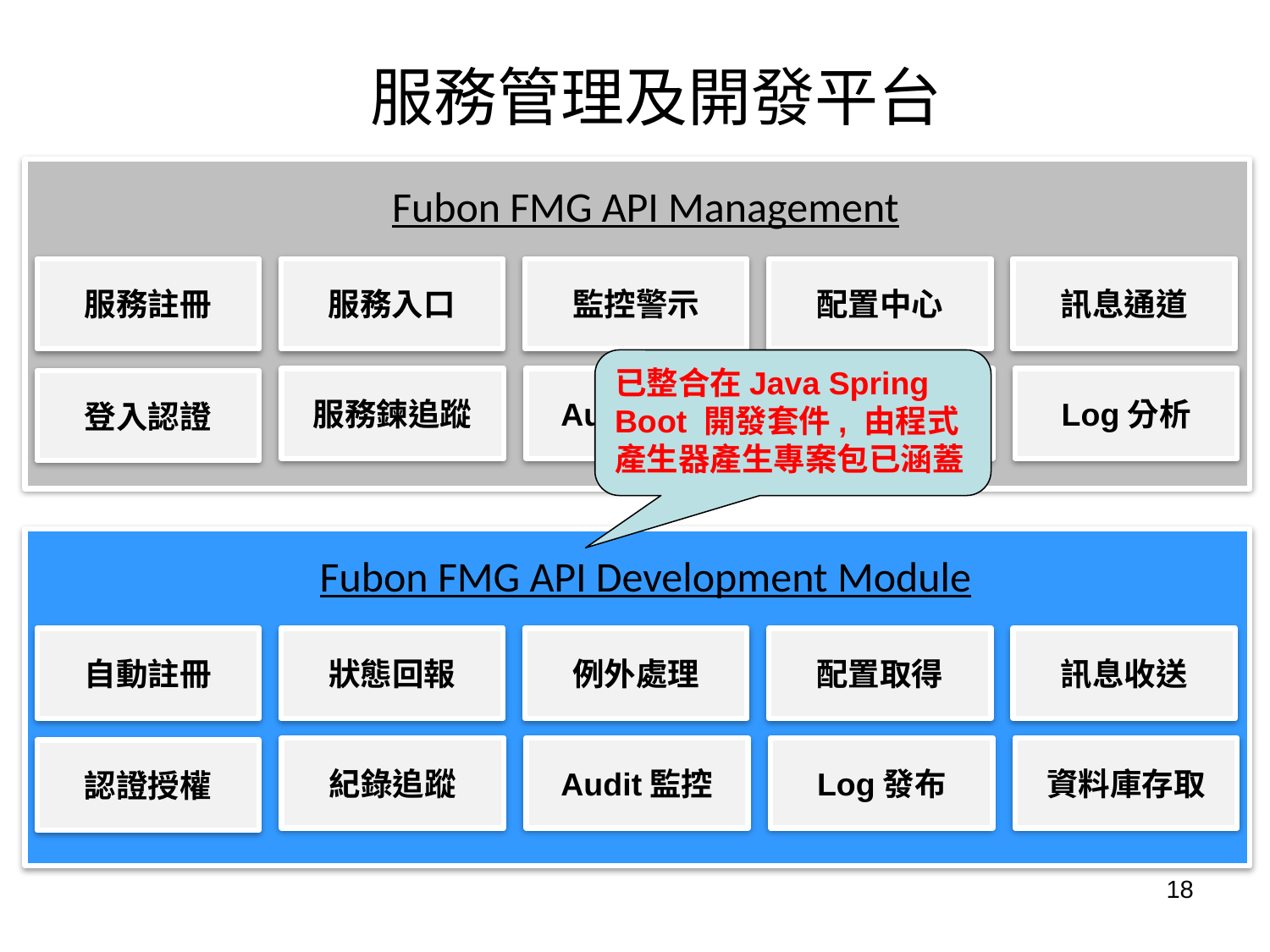

服務管理及開發平台

Fubon FMG API Management
服務註冊
服務入口
監控警示
配置中心
訊息通道
已整合在Java Spring Boot 開發套件, 由程式產生器產生專案包已涵蓋
服務鍊追蹤
Audit監控
Log調用
Log分析
登入認證

Fubon FMG API Development Module
自動註冊
狀態回報
例外處理
配置取得
訊息收送
紀錄追蹤
Audit監控
Log發布
資料庫存取
認證授權
18
18